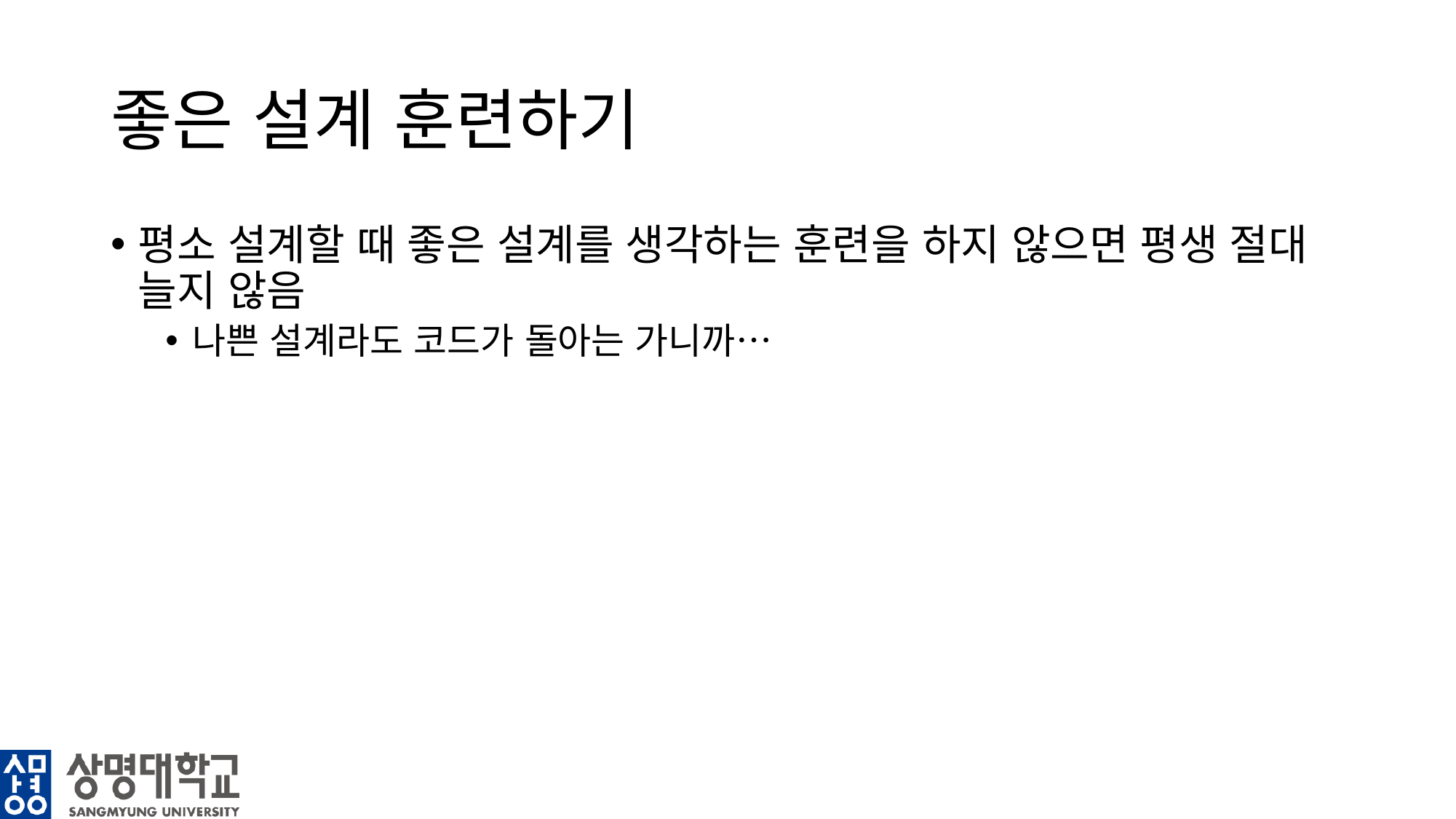

# 좋은 설계 훈련하기
평소 설계할 때 좋은 설계를 생각하는 훈련을 하지 않으면 평생 절대 늘지 않음
나쁜 설계라도 코드가 돌아는 가니까…